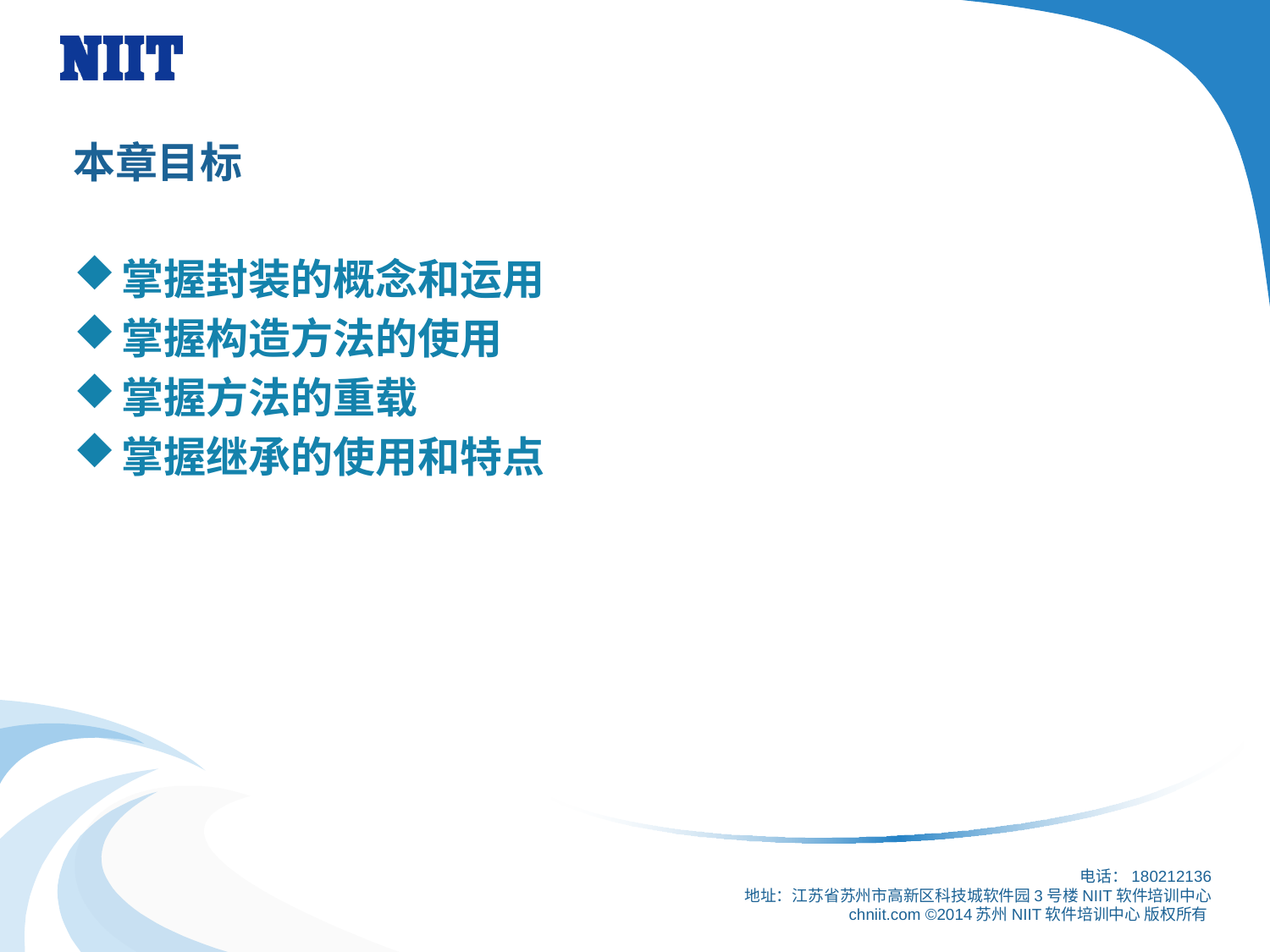

# 本章目标
掌握封装的概念和运用
掌握构造方法的使用
掌握方法的重载
掌握继承的使用和特点